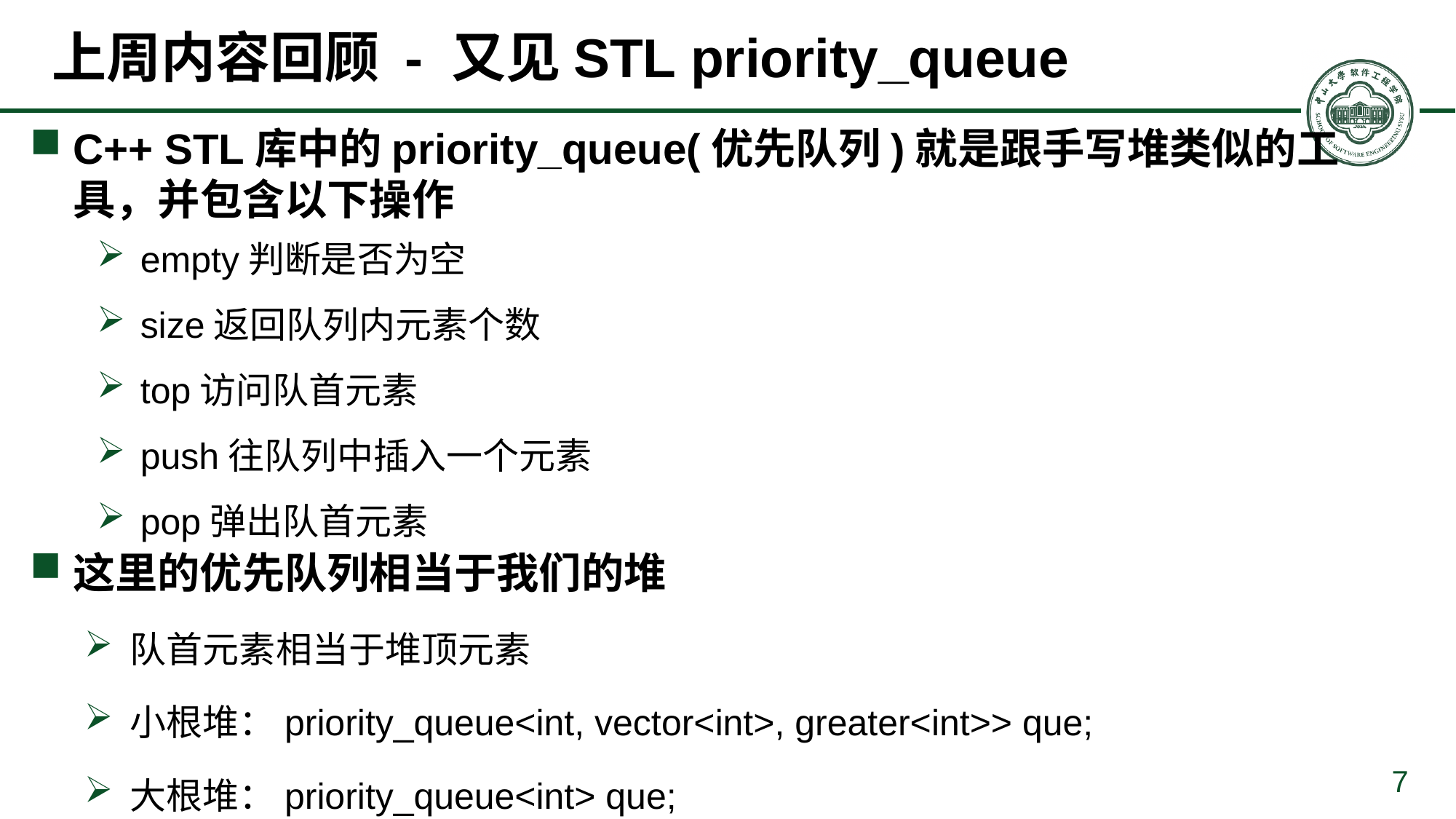

# 上周内容回顾 - 又见STL priority_queue
C++ STL库中的priority_queue(优先队列)就是跟手写堆类似的工具，并包含以下操作
empty判断是否为空
size返回队列内元素个数
top访问队首元素
push往队列中插入一个元素
pop弹出队首元素
这里的优先队列相当于我们的堆
 队首元素相当于堆顶元素
 小根堆：priority_queue<int, vector<int>, greater<int>> que;
 大根堆：priority_queue<int> que;
7